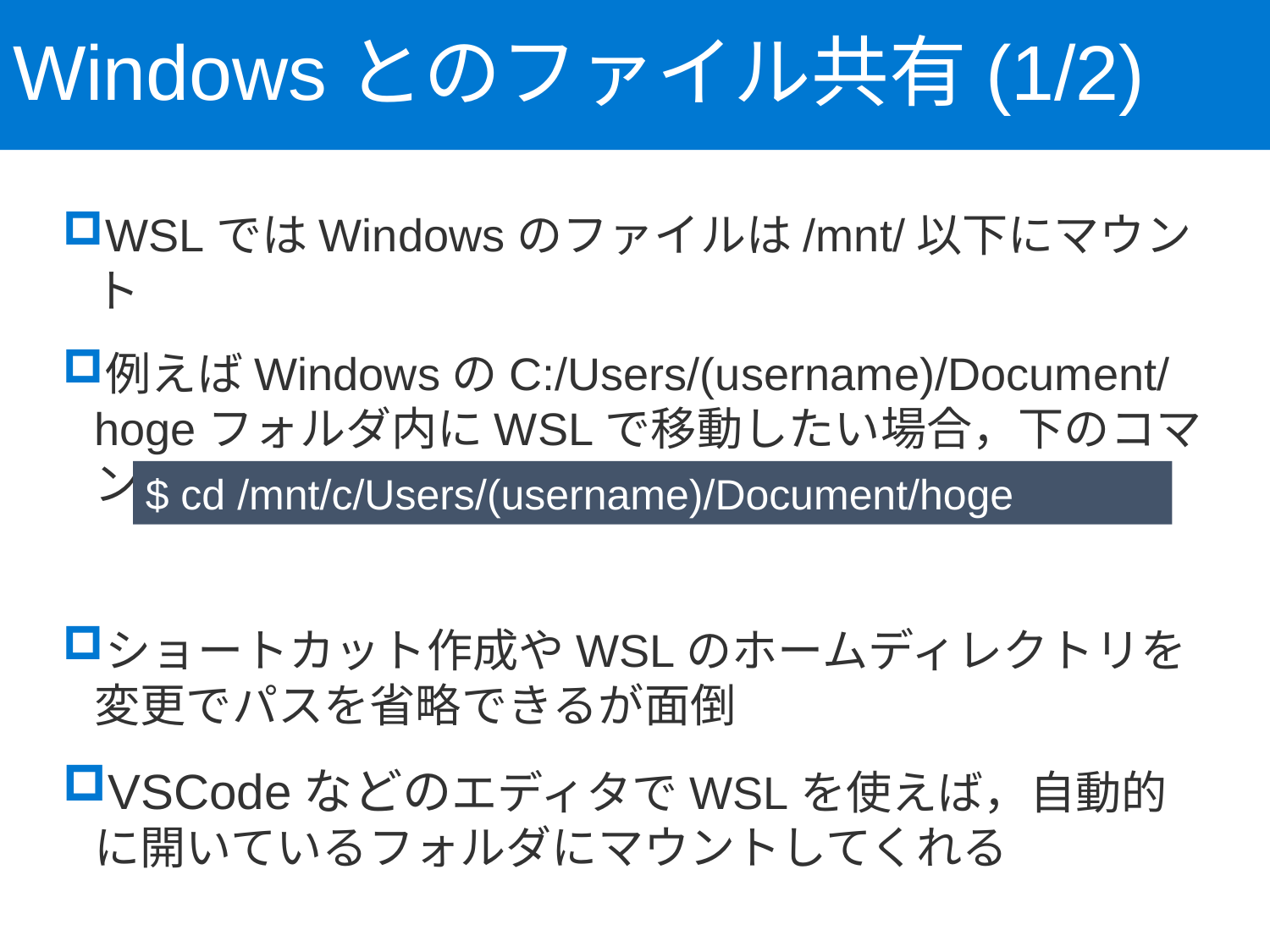

# Windowsとのファイル共有(1/2)
7
WSLではWindowsのファイルは/mnt/以下にマウント
例えばWindowsのC:/Users/(username)/Document/hogeフォルダ内にWSLで移動したい場合，下のコマンドになる

ショートカット作成やWSLのホームディレクトリを変更でパスを省略できるが面倒
VSCodeなどのエディタでWSLを使えば，自動的に開いているフォルダにマウントしてくれる

$ cd /mnt/c/Users/(username)/Document/hoge